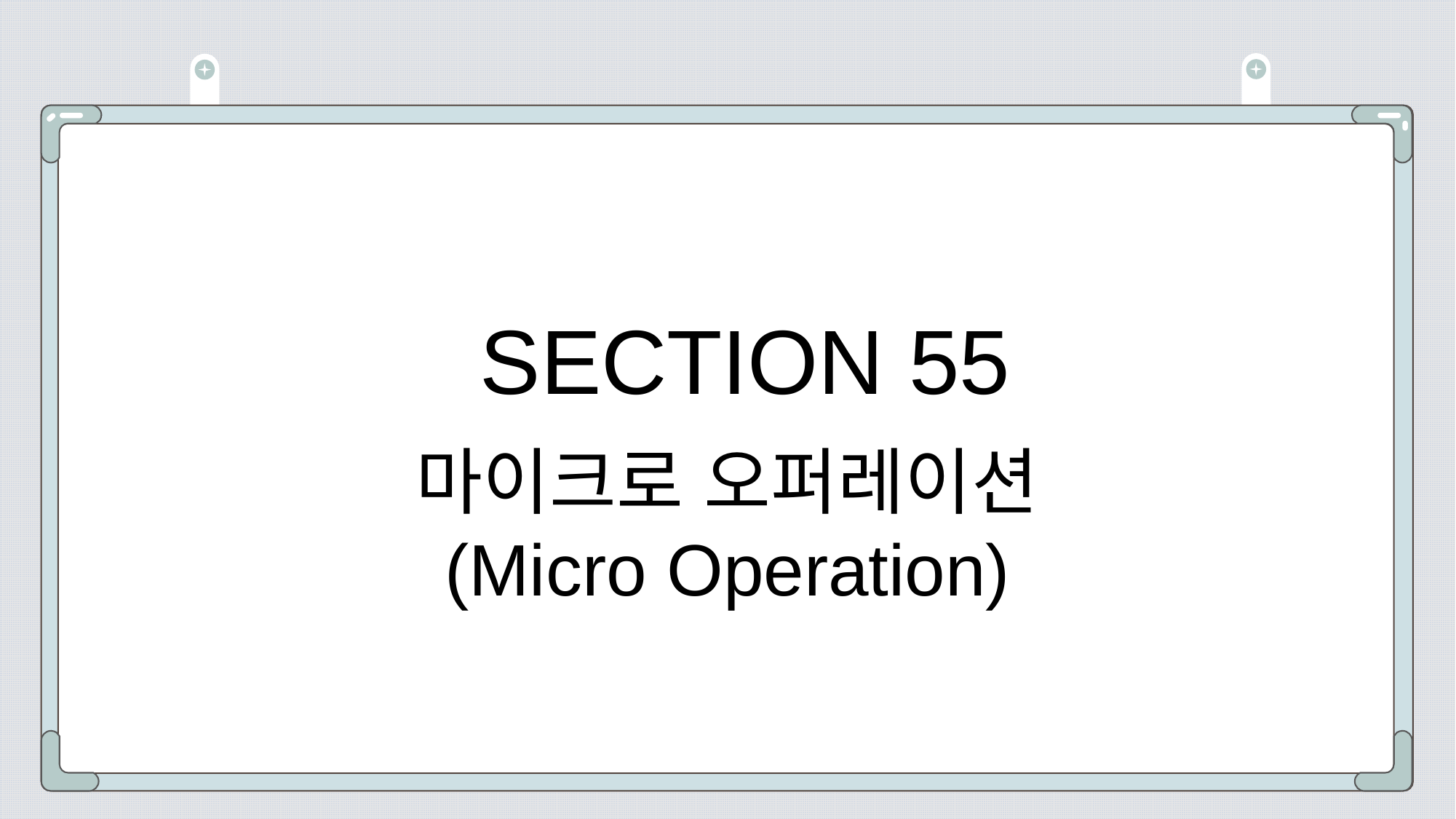

# SECTION 55
마이크로 오퍼레이션
(Micro Operation)